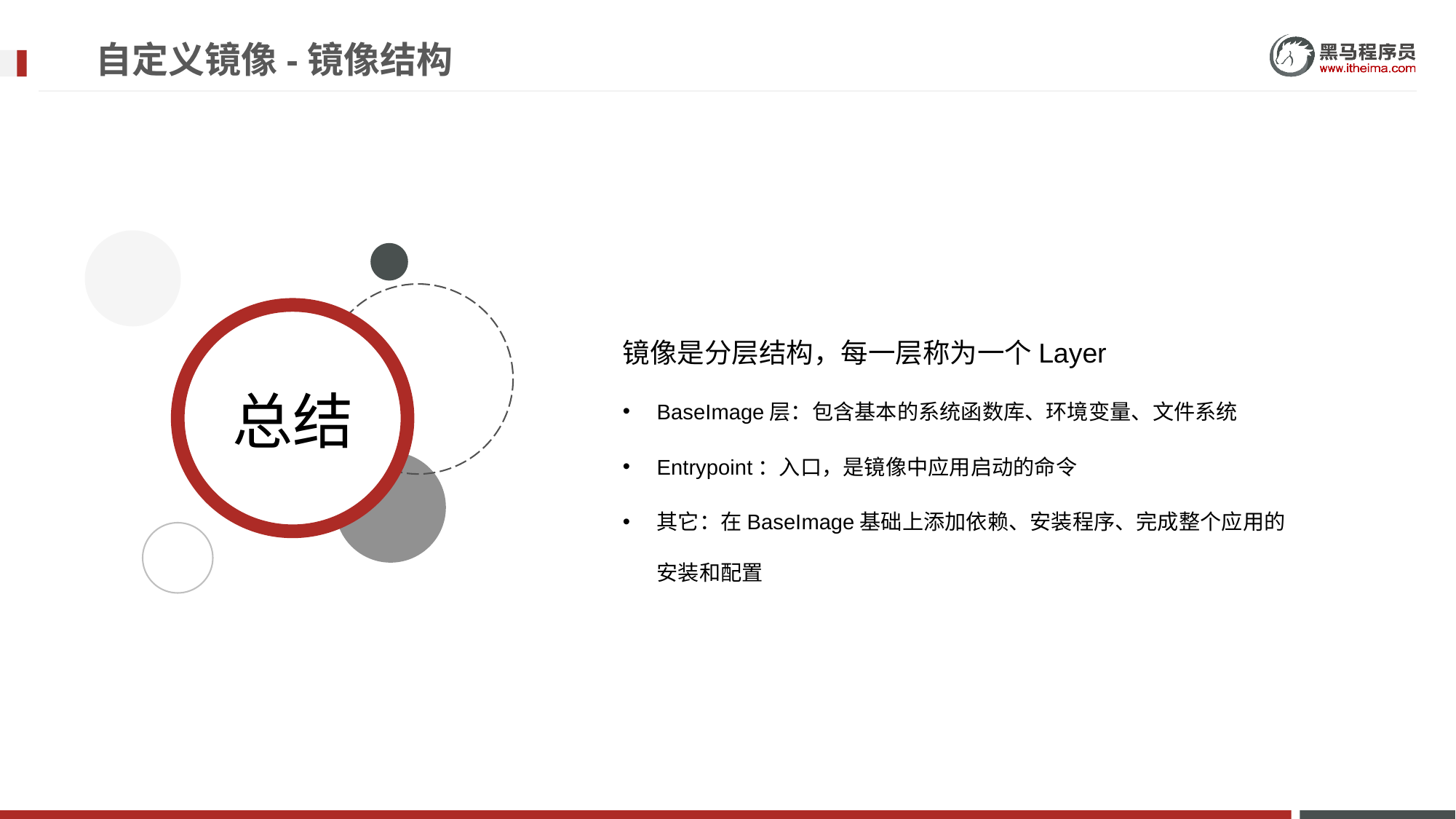

# 自定义镜像-镜像结构
镜像是分层结构，每一层称为一个Layer
BaseImage层：包含基本的系统函数库、环境变量、文件系统
Entrypoint：入口，是镜像中应用启动的命令
其它：在BaseImage基础上添加依赖、安装程序、完成整个应用的安装和配置